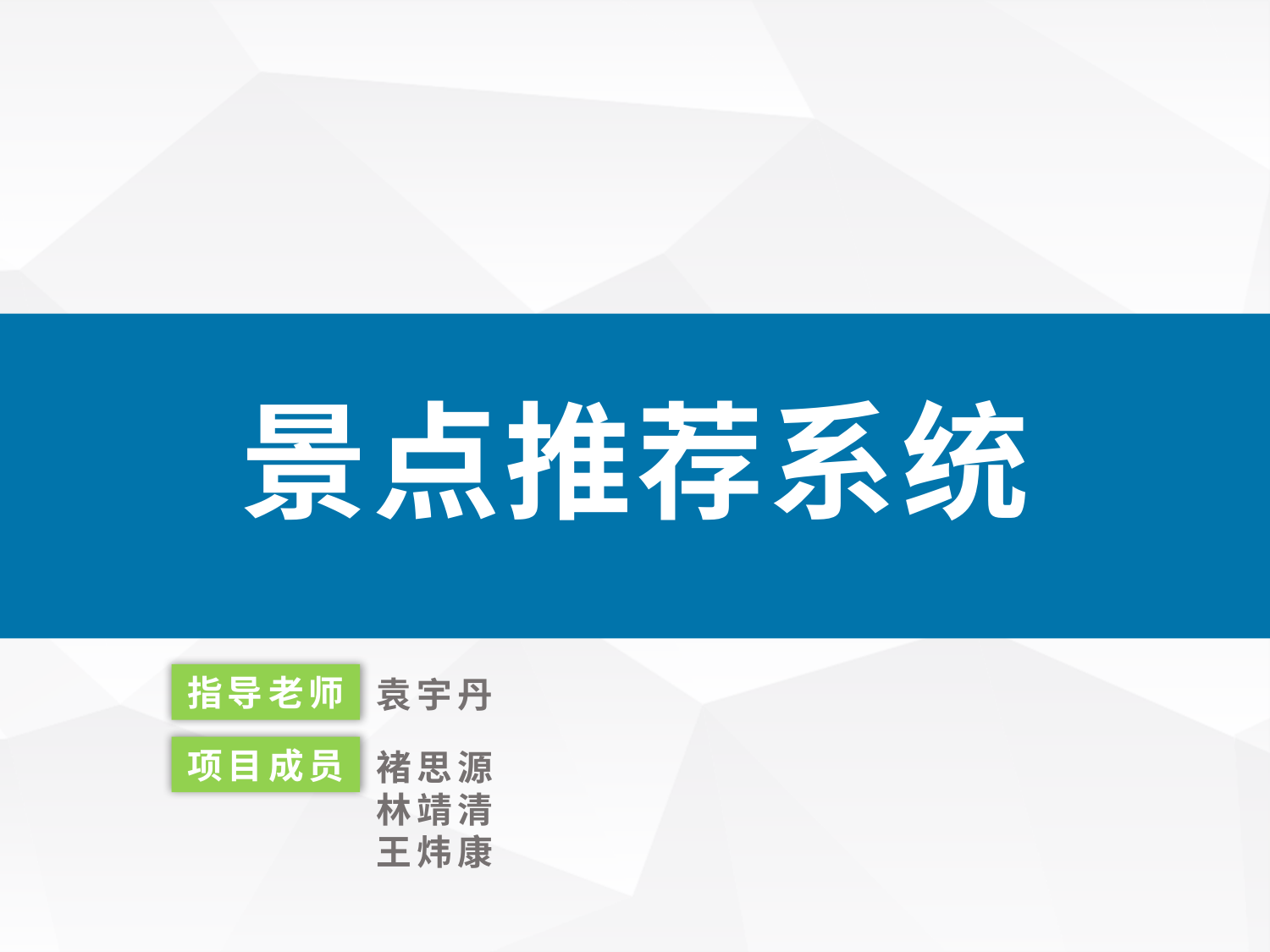

我们毕业啦
其实是答辩的标题地方
景点推荐系统
指导老师
袁宇丹
项目成员
褚思源
林靖清
王炜康